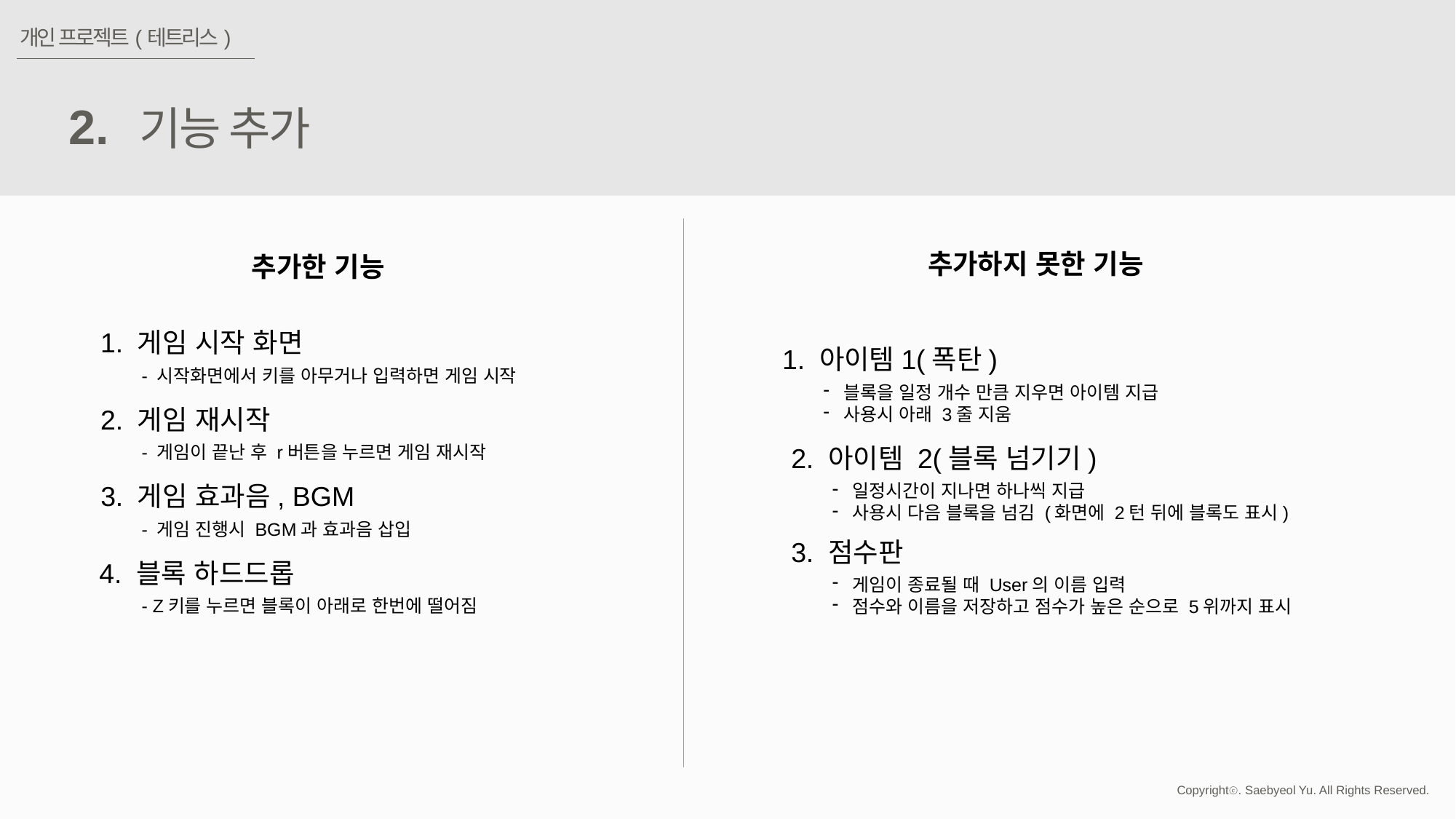

개인 프로젝트(테트리스)
2.
기능 추가
추가하지 못한 기능
추가한 기능
1. 게임 시작 화면
1. 아이템1(폭탄)
- 시작화면에서 키를 아무거나 입력하면 게임 시작
블록을 일정 개수 만큼 지우면 아이템 지급
사용시 아래 3줄 지움

2. 게임 재시작
- 게임이 끝난 후 r버튼을 누르면 게임 재시작
2. 아이템 2(블록 넘기기)
3. 게임 효과음, BGM
일정시간이 지나면 하나씩 지급
사용시 다음 블록을 넘김 (화면에 2턴 뒤에 블록도 표시)
- 게임 진행시 BGM과 효과음 삽입
3. 점수판
4. 블록 하드드롭
게임이 종료될 때 User의 이름 입력
점수와 이름을 저장하고 점수가 높은 순으로 5위까지 표시

- Z키를 누르면 블록이 아래로 한번에 떨어짐